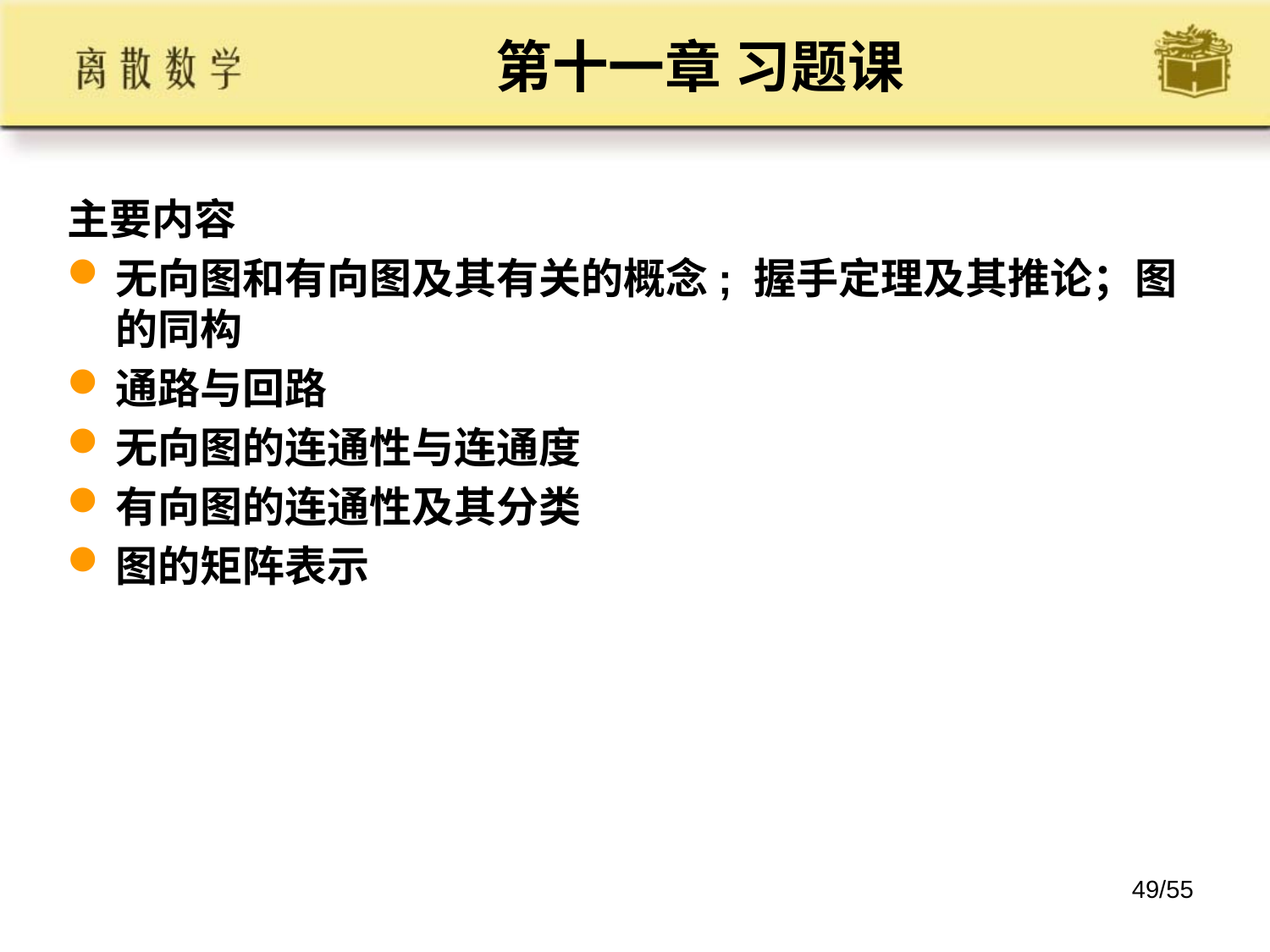

# 第十一章 习题课
主要内容
无向图和有向图及其有关的概念; 握手定理及其推论；图的同构
通路与回路
无向图的连通性与连通度
有向图的连通性及其分类
图的矩阵表示

49/55